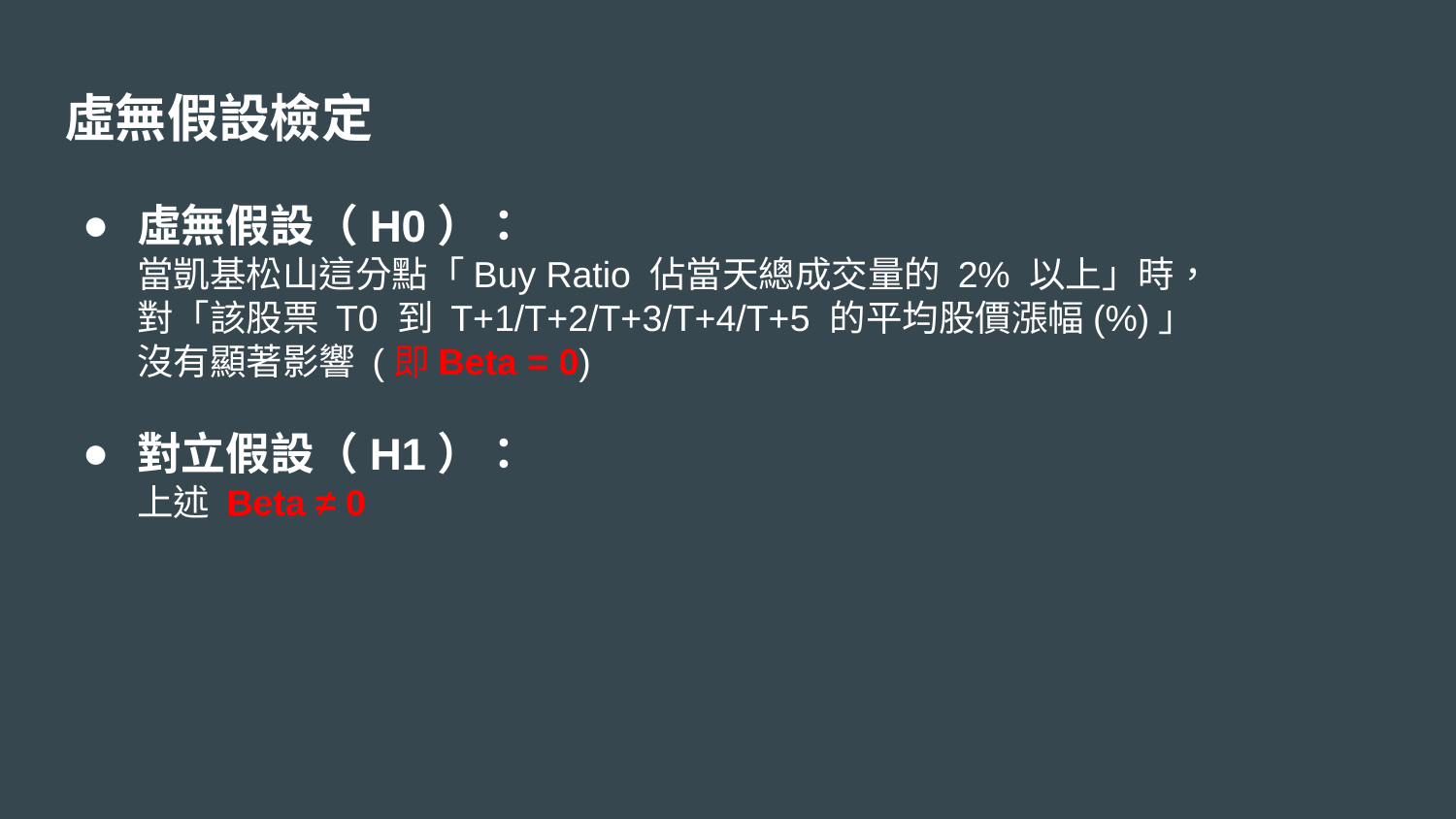

# 虛無假設檢定
虛無假設（H0）：
當凱基松山這分點「Buy Ratio 佔當天總成交量的 2% 以上」時，對「該股票 T0 到 T+1/T+2/T+3/T+4/T+5 的平均股價漲幅(%)」 沒有顯著影響 (即Beta = 0)
對立假設（H1）：
上述 Beta ≠ 0